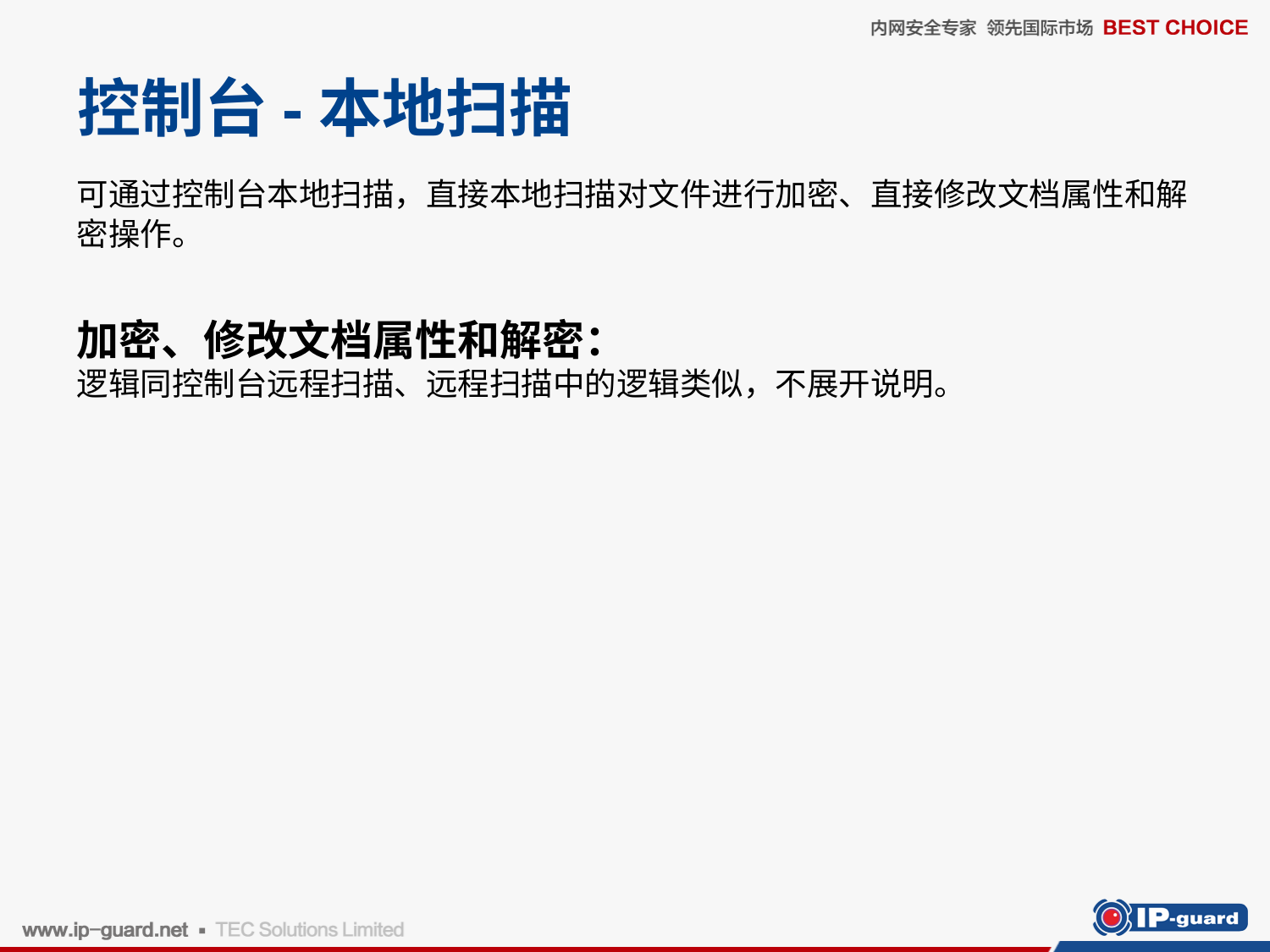

# 控制台-本地扫描
可通过控制台本地扫描，直接本地扫描对文件进行加密、直接修改文档属性和解密操作。

加密、修改文档属性和解密：
逻辑同控制台远程扫描、远程扫描中的逻辑类似，不展开说明。